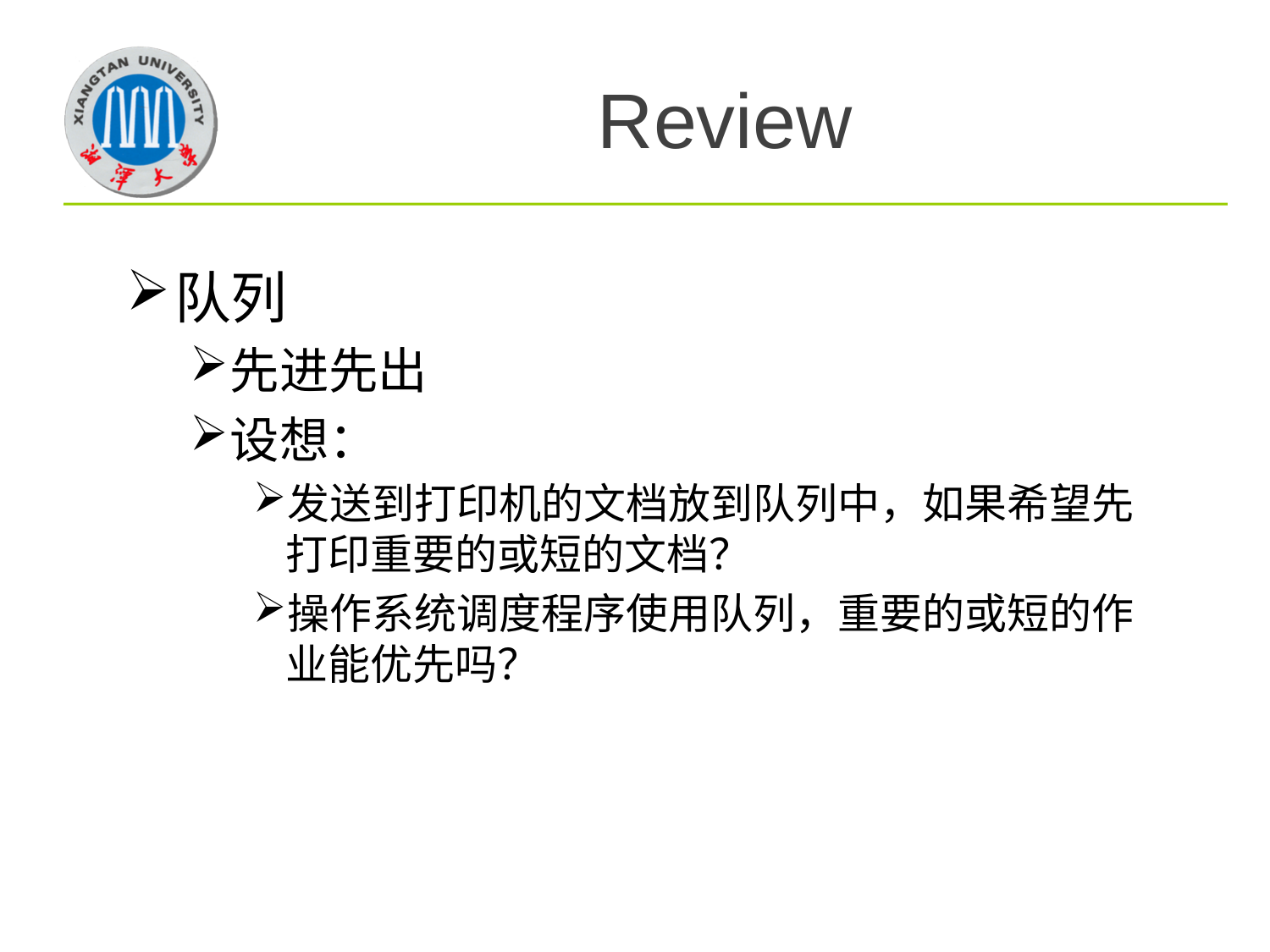

# Review
队列
先进先出
设想：
发送到打印机的文档放到队列中，如果希望先打印重要的或短的文档？
操作系统调度程序使用队列，重要的或短的作业能优先吗？